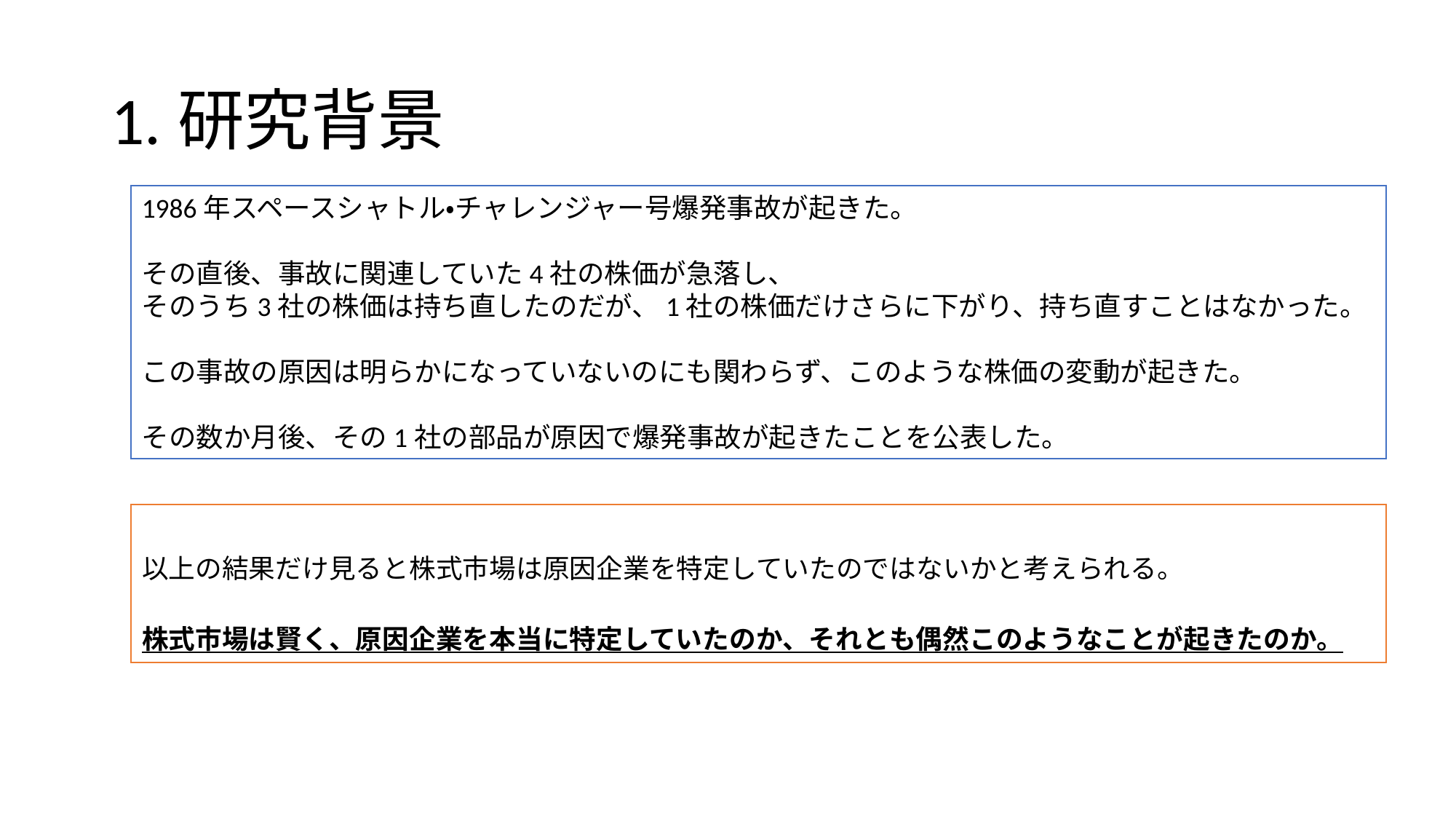

# 1.研究背景
1986年スペースシャトル・チャレンジャー号爆発事故が起きた。

その直後、事故に関連していた4社の株価が急落し、
そのうち3社の株価は持ち直したのだが、1社の株価だけさらに下がり、持ち直すことはなかった。

この事故の原因は明らかになっていないのにも関わらず、このような株価の変動が起きた。

その数か月後、その1社の部品が原因で爆発事故が起きたことを公表した。

以上の結果だけ見ると株式市場は原因企業を特定していたのではないかと考えられる。
株式市場は賢く、原因企業を本当に特定していたのか、それとも偶然このようなことが起きたのか。